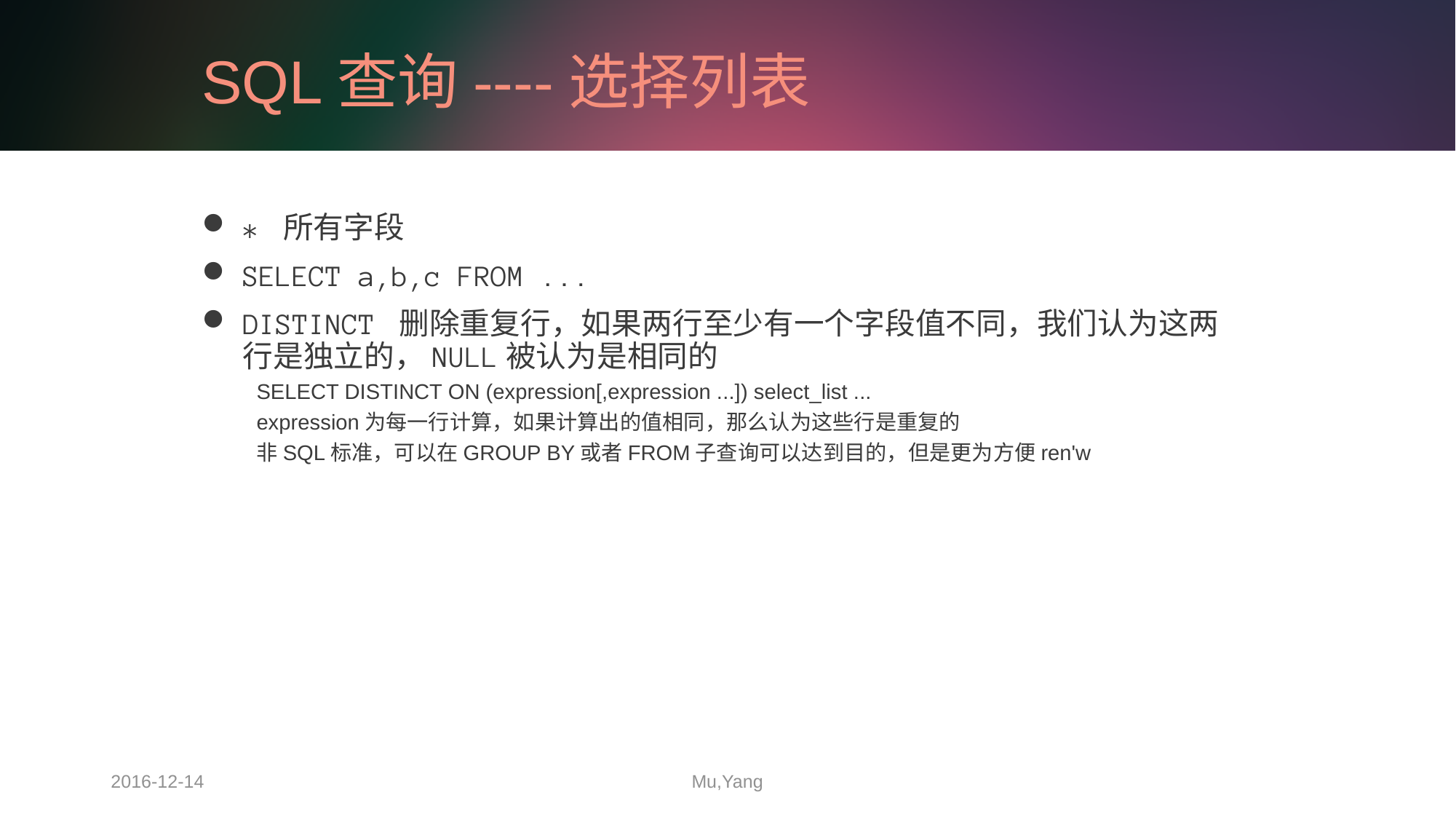

# SQL查询----选择列表
* 所有字段
SELECT a,b,c FROM ...
DISTINCT 删除重复行，如果两行至少有一个字段值不同，我们认为这两行是独立的，NULL被认为是相同的
SELECT DISTINCT ON (expression[,expression ...]) select_list ...
expression为每一行计算，如果计算出的值相同，那么认为这些行是重复的
非SQL标准，可以在GROUP BY或者FROM子查询可以达到目的，但是更为方便ren'w
2016-12-14
Mu,Yang
88